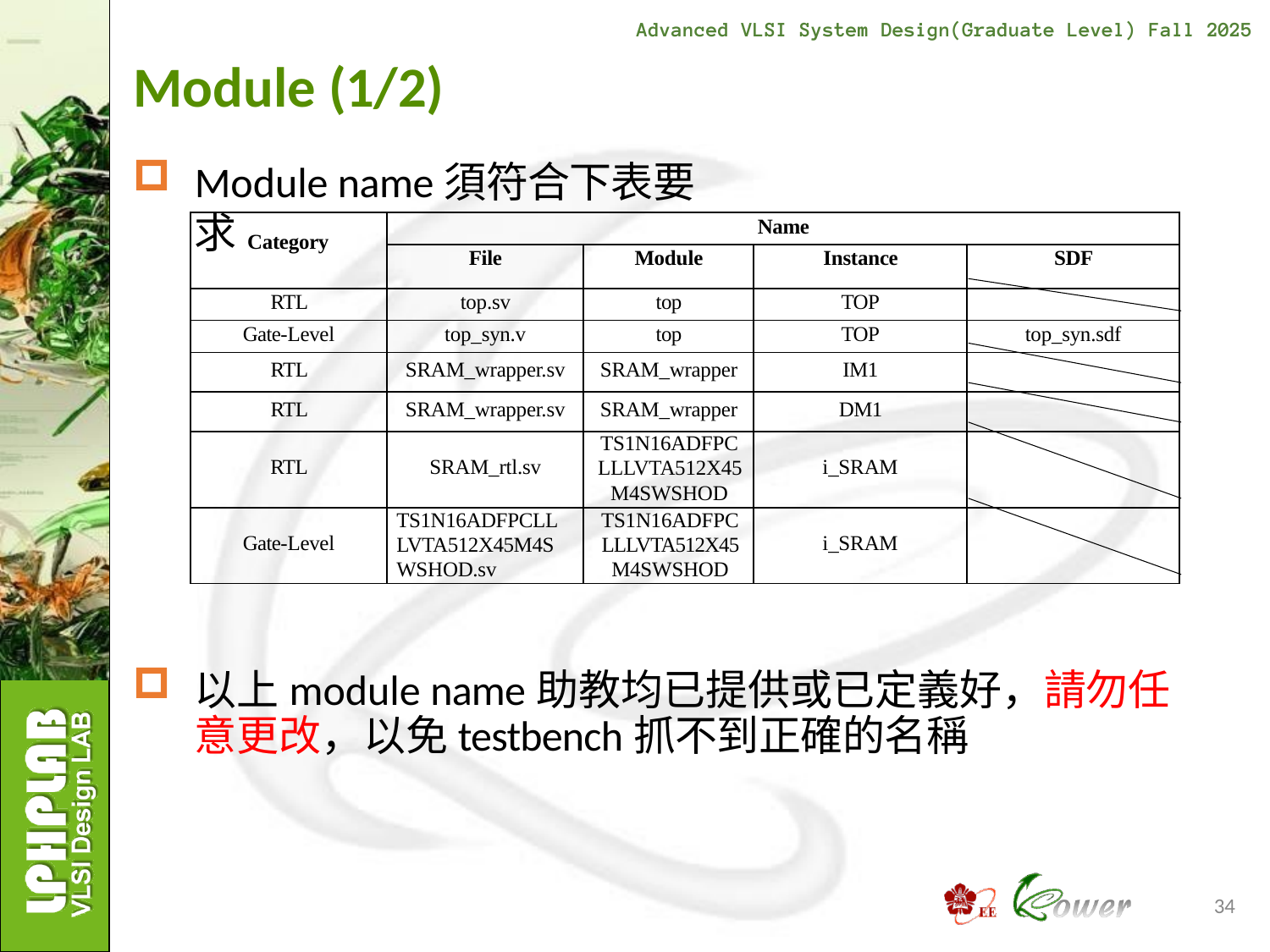

Advanced VLSI System Design(Graduate Level) Fall 2025
# Module (1/2)
Module name須符合下表要求
| Category | Name |  |  |  |
| --- | --- | --- | --- | --- |
|  | File | Module | Instance | SDF |
| RTL | top.sv | top | TOP |  |
| Gate-Level | top\_syn.v | top | TOP | top\_syn.sdf |
| RTL | SRAM\_wrapper.sv | SRAM\_wrapper | IM1 |  |
| RTL | SRAM\_wrapper.sv | SRAM\_wrapper | DM1 |  |
| RTL | SRAM\_rtl.sv | TS1N16ADFPC LLLVTA512X45 M4SWSHOD | i\_SRAM |  |
| Gate-Level | TS1N16ADFPCLL LVTA512X45M4S WSHOD.sv | TS1N16ADFPC LLLVTA512X45 M4SWSHOD | i\_SRAM |  |

以上module name助教均已提供或已定義好，請勿任意更改，以免testbench抓不到正確的名稱
34